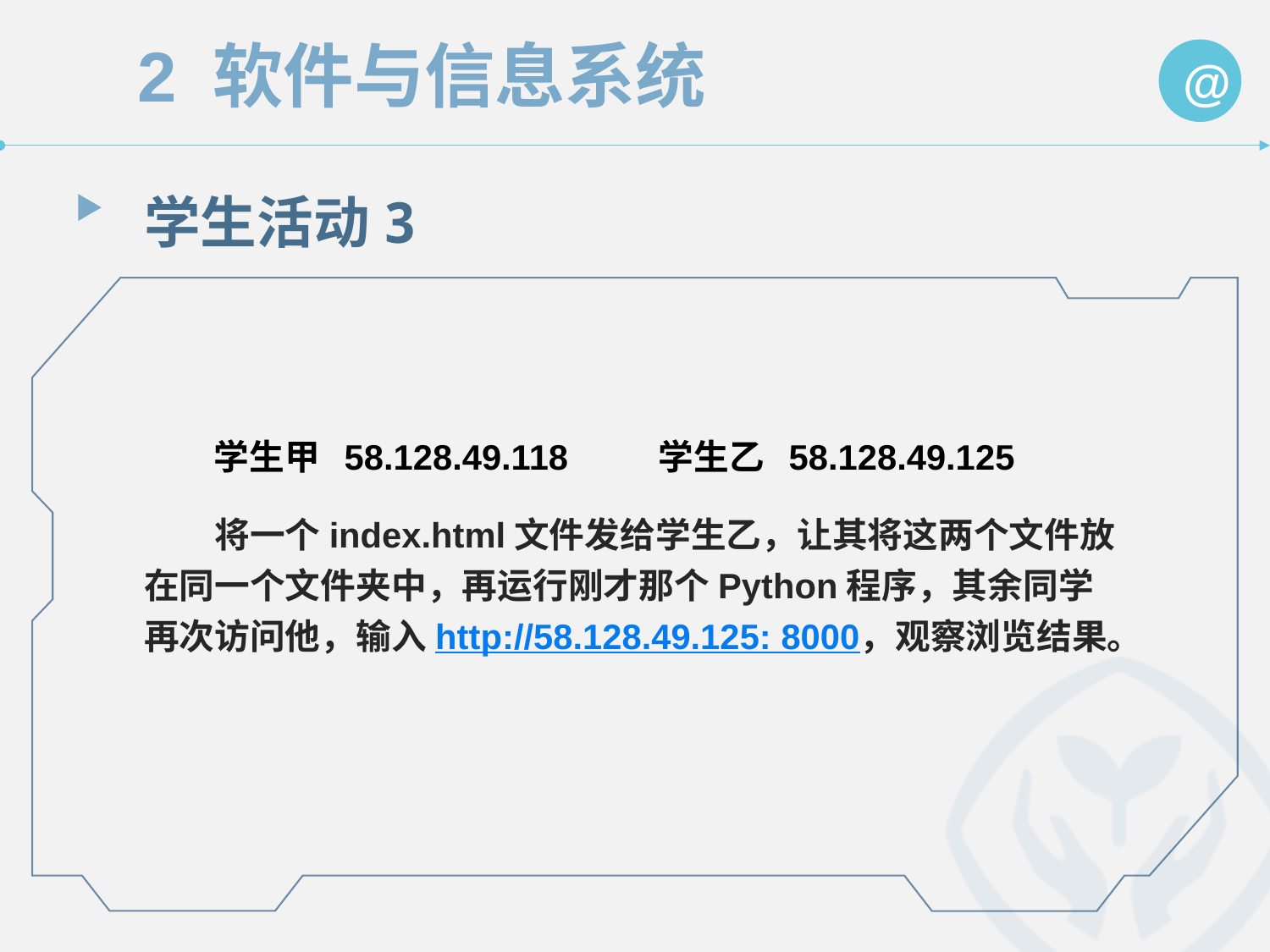

学生活动3

学生甲  58.128.49.118
学生乙  58.128.49.125
　　将一个index.html文件发给学生乙，让其将这两个文件放在同一个文件夹中，再运行刚才那个Python程序，其余同学再次访问他，输入http://58.128.49.125: 8000，观察浏览结果。